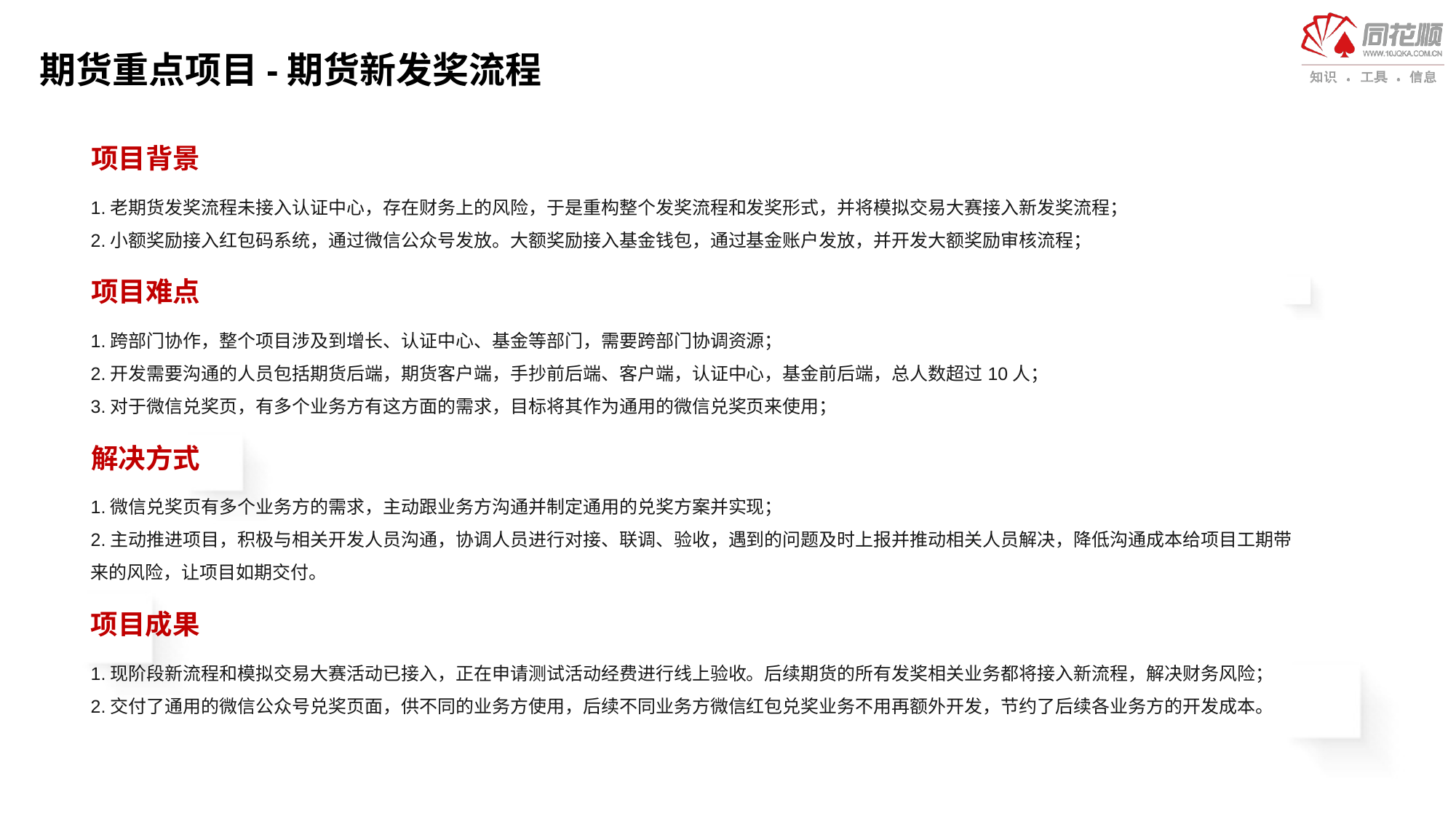

期货重点项目-期货新发奖流程
项目背景
1.老期货发奖流程未接入认证中心，存在财务上的风险，于是重构整个发奖流程和发奖形式，并将模拟交易大赛接入新发奖流程；
2.小额奖励接入红包码系统，通过微信公众号发放。大额奖励接入基金钱包，通过基金账户发放，并开发大额奖励审核流程；
项目难点
1.跨部门协作，整个项目涉及到增长、认证中心、基金等部门，需要跨部门协调资源；
2.开发需要沟通的人员包括期货后端，期货客户端，手抄前后端、客户端，认证中心，基金前后端，总人数超过10人；
3.对于微信兑奖页，有多个业务方有这方面的需求，目标将其作为通用的微信兑奖页来使用；
解决方式
1.微信兑奖页有多个业务方的需求，主动跟业务方沟通并制定通用的兑奖方案并实现；
2.主动推进项目，积极与相关开发人员沟通，协调人员进行对接、联调、验收，遇到的问题及时上报并推动相关人员解决，降低沟通成本给项目工期带来的风险，让项目如期交付。
项目成果
1.现阶段新流程和模拟交易大赛活动已接入，正在申请测试活动经费进行线上验收。后续期货的所有发奖相关业务都将接入新流程，解决财务风险；
2.交付了通用的微信公众号兑奖页面，供不同的业务方使用，后续不同业务方微信红包兑奖业务不用再额外开发，节约了后续各业务方的开发成本。